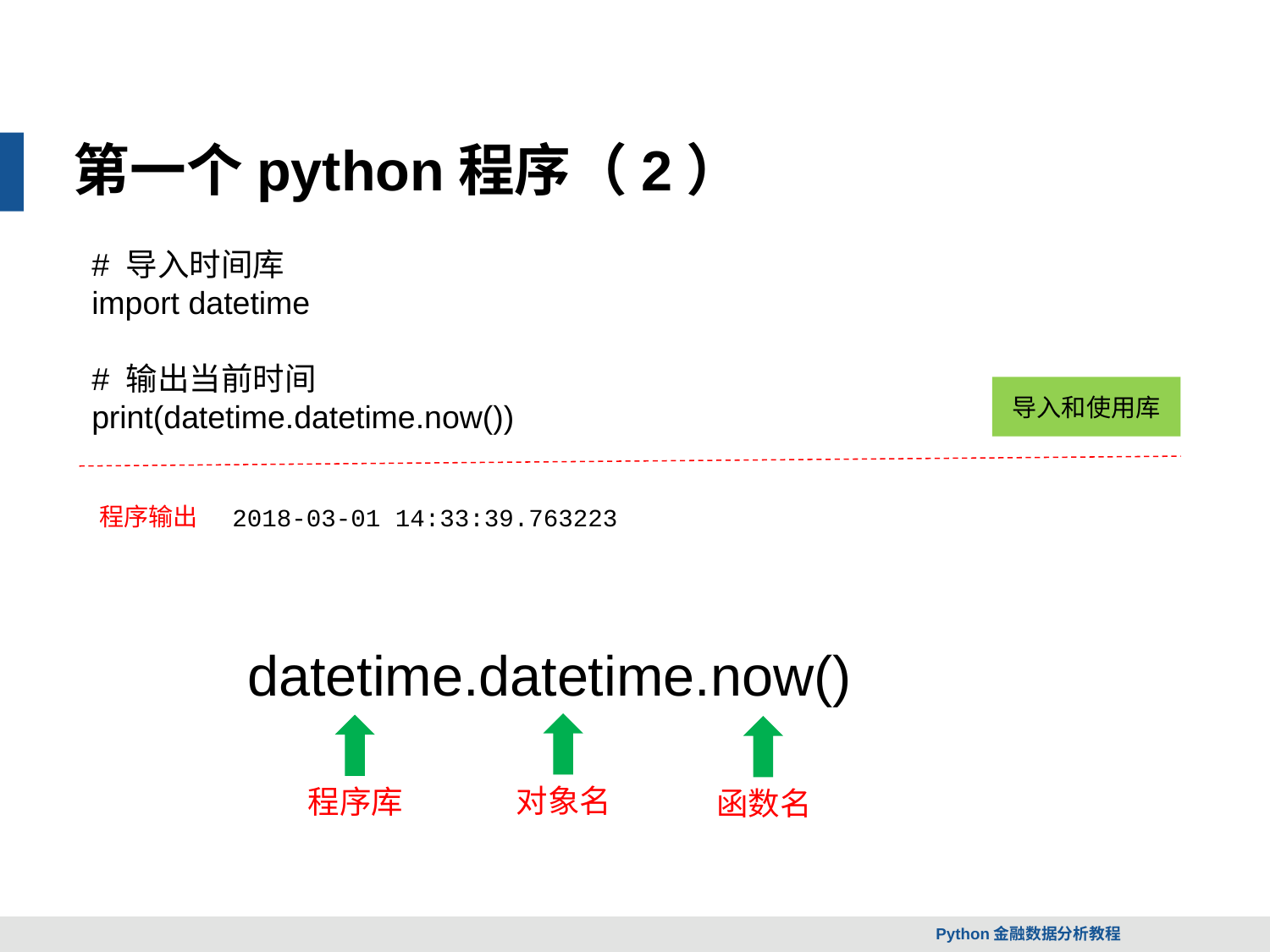

第一个python程序（2）
# 导入时间库
import datetime

# 输出当前时间
print(datetime.datetime.now())
导入和使用库
程序输出
2018-03-01 14:33:39.763223
datetime.datetime.now()

对象名

程序库

函数名
Python金融数据分析教程